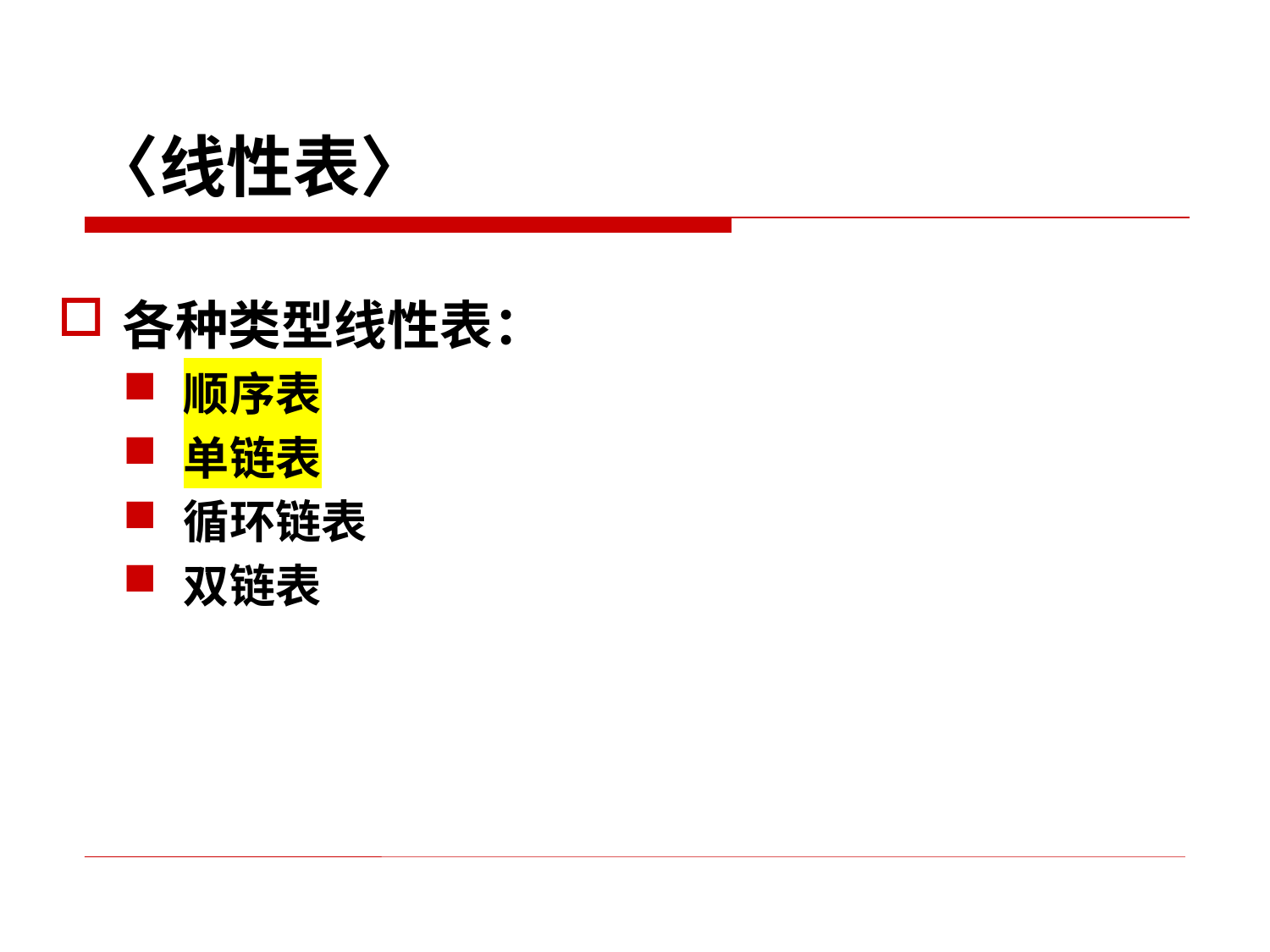

# 〈线性表〉
各种类型线性表：
顺序表
单链表
循环链表
双链表